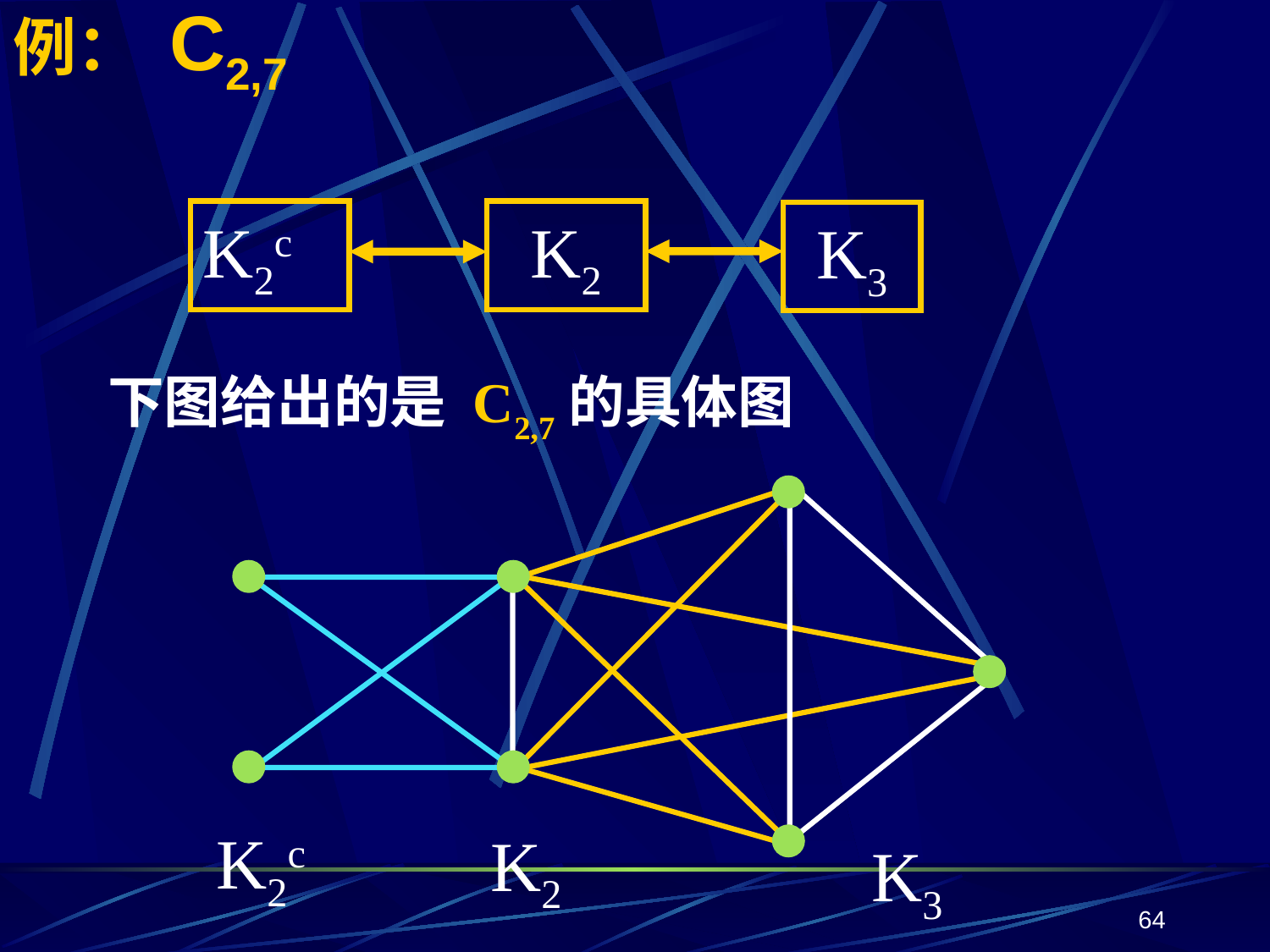

# 例： C2,7
K2c
K2
K3

下图给出的是 C2,7的具体图

K3

K2c

K2

64